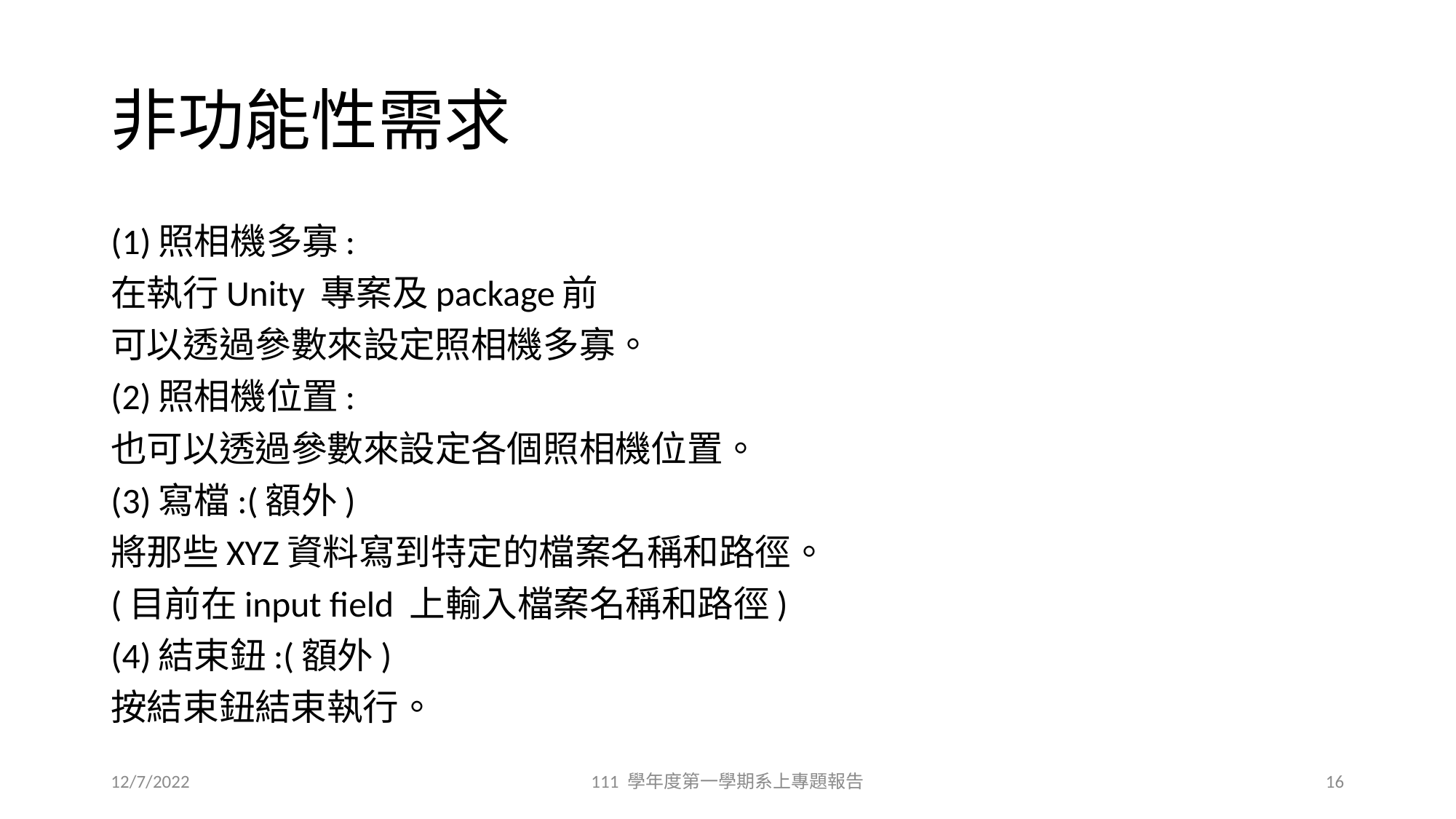

# 非功能性需求
(1)照相機多寡:
在執行Unity 專案及package前
可以透過參數來設定照相機多寡。
(2)照相機位置:
也可以透過參數來設定各個照相機位置。
(3)寫檔:(額外)
將那些XYZ資料寫到特定的檔案名稱和路徑。
(目前在input field 上輸入檔案名稱和路徑)
(4)結束鈕:(額外)
按結束鈕結束執行。

12/7/2022
111 學年度第一學期系上專題報告
16